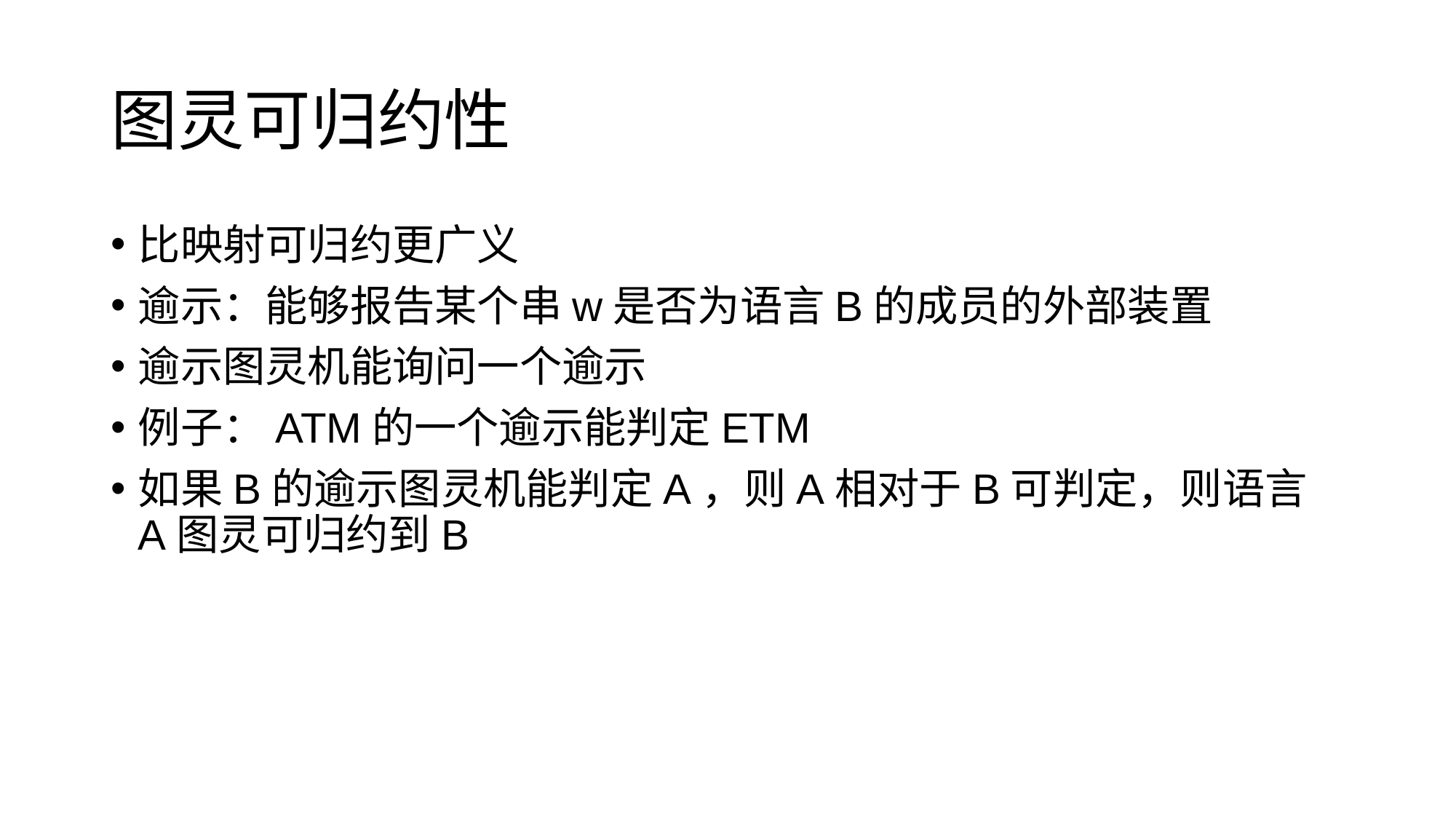

# 图灵可归约性
比映射可归约更广义
逾示：能够报告某个串w是否为语言B的成员的外部装置
逾示图灵机能询问一个逾示
例子：ATM的一个逾示能判定ETM
如果B的逾示图灵机能判定A，则A相对于B可判定，则语言A图灵可归约到B